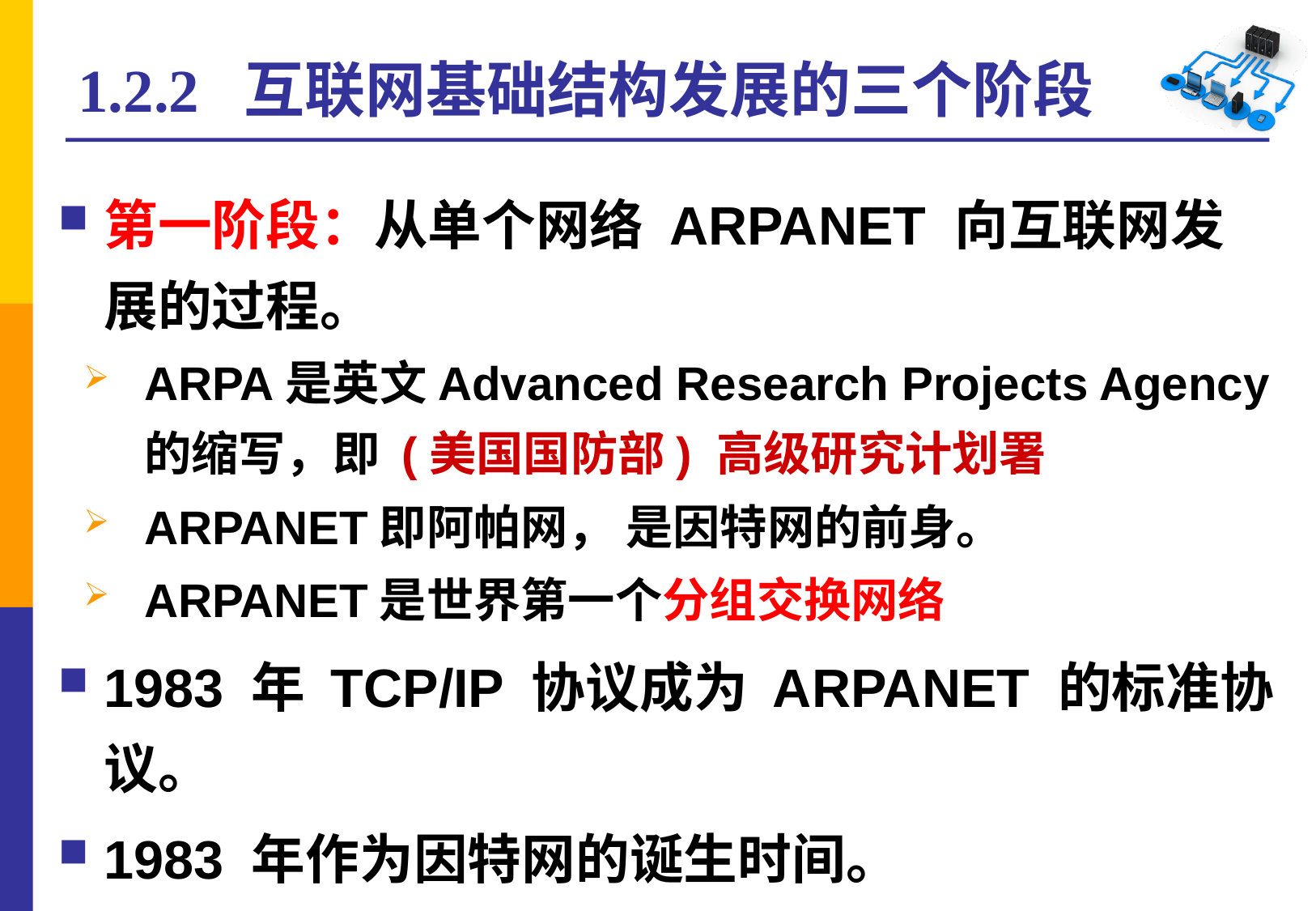

# 1.2.2  互联网基础结构发展的三个阶段
第一阶段：从单个网络 ARPANET 向互联网发展的过程。
ARPA是英文Advanced Research Projects Agency的缩写，即 (美国国防部) 高级研究计划署
ARPANET即阿帕网， 是因特网的前身。
ARPANET是世界第一个分组交换网络
1983 年 TCP/IP 协议成为 ARPANET 的标准协议。
1983 年作为因特网的诞生时间。